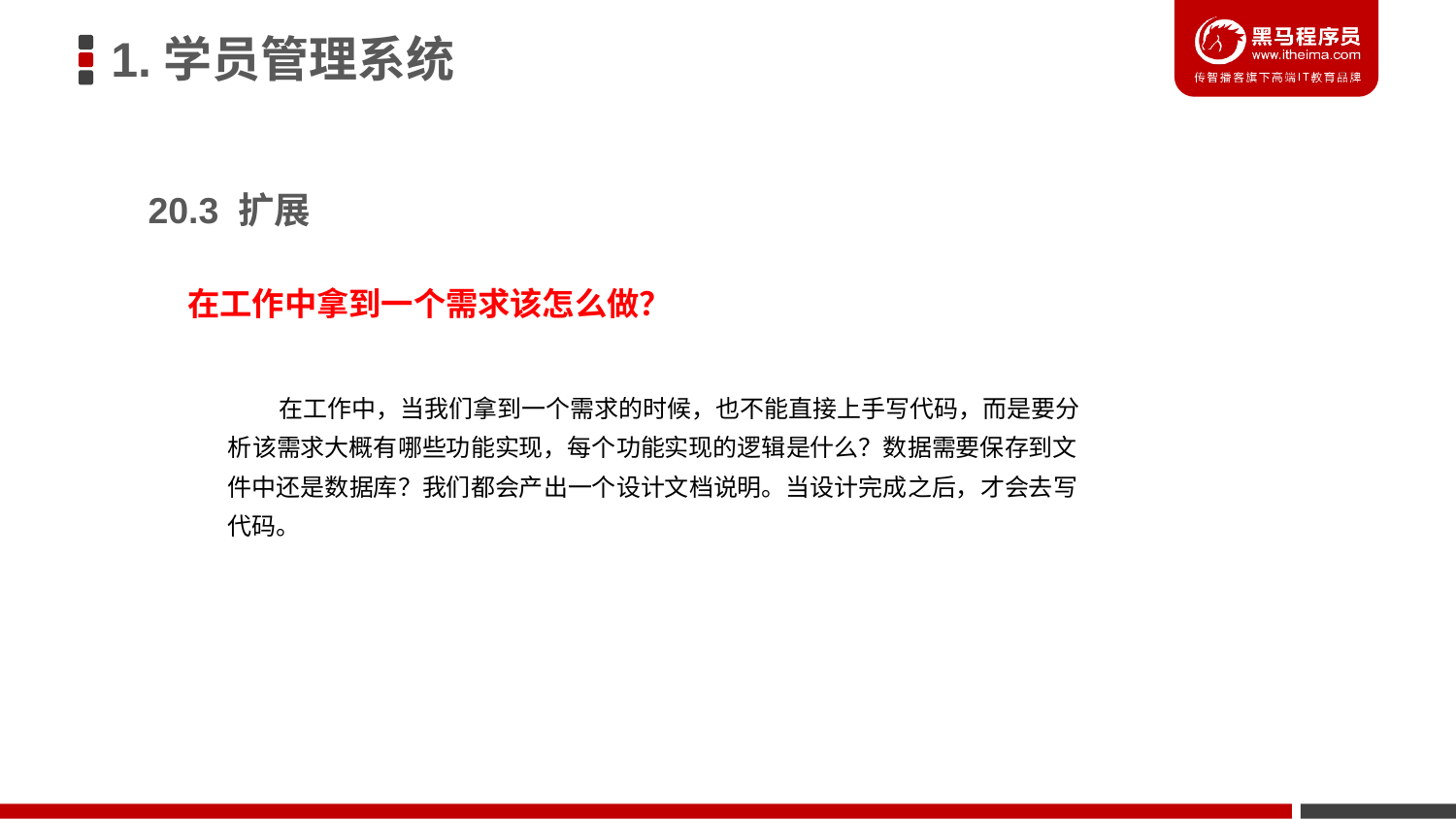

1.学员管理系统
20.3 扩展
在工作中拿到一个需求该怎么做？
          在工作中，当我们拿到一个需求的时候，也不能直接上手写代码，而是要分
析该需求大概有哪些功能实现，每个功能实现的逻辑是什么？数据需要保存到文
件中还是数据库？我们都会产出一个设计文档说明。当设计完成之后，才会去写
代码。